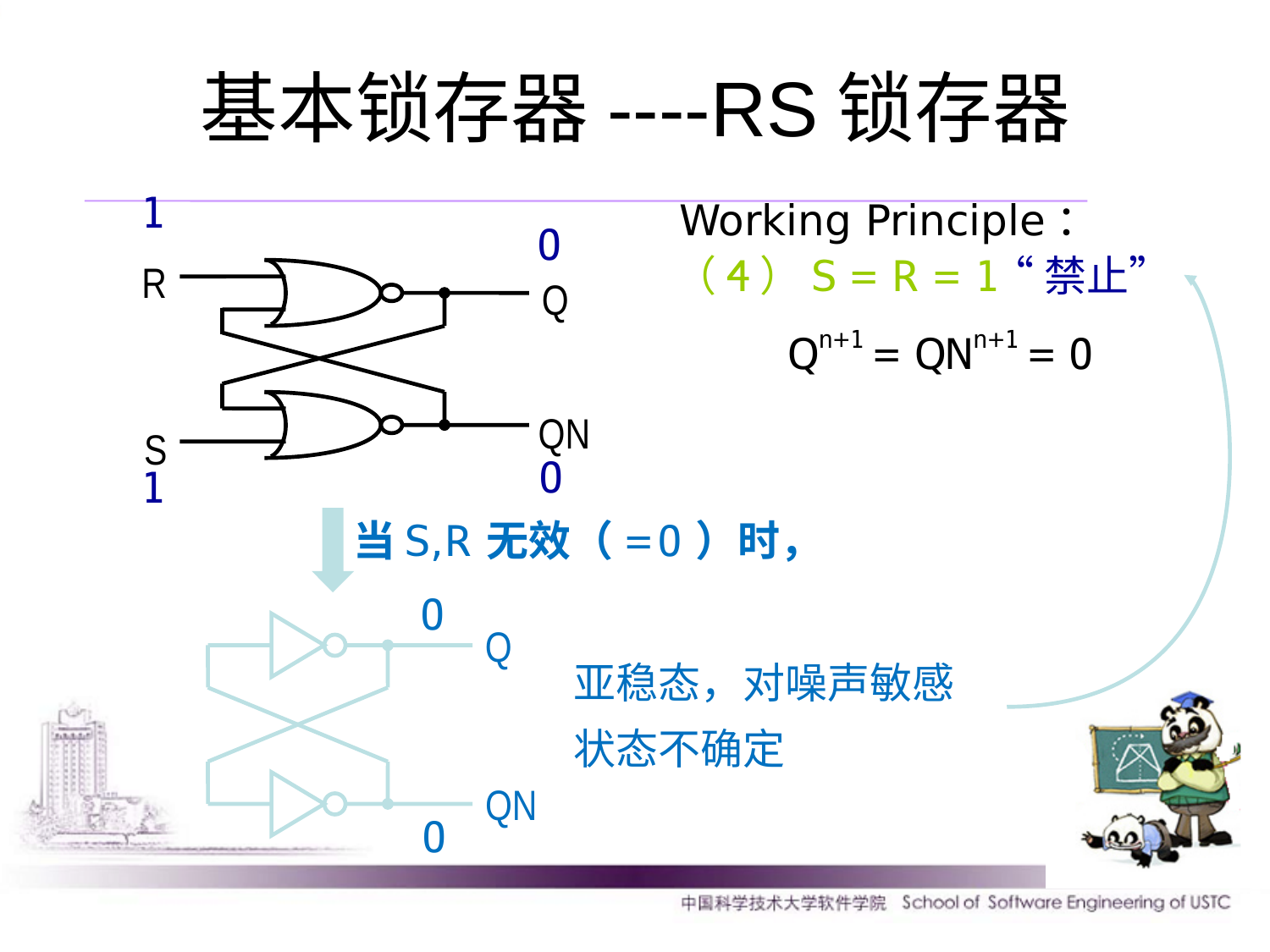

# 基本锁存器----RS锁存器
1
1
Working Principle：

0
0
（4）S = R = 1
“禁止”
R

Q

QN

S

Qn+1 = QNn+1 = 0

0
Q

QN

0
当S,R无效（=0）时，
亚稳态，对噪声敏感
状态不确定